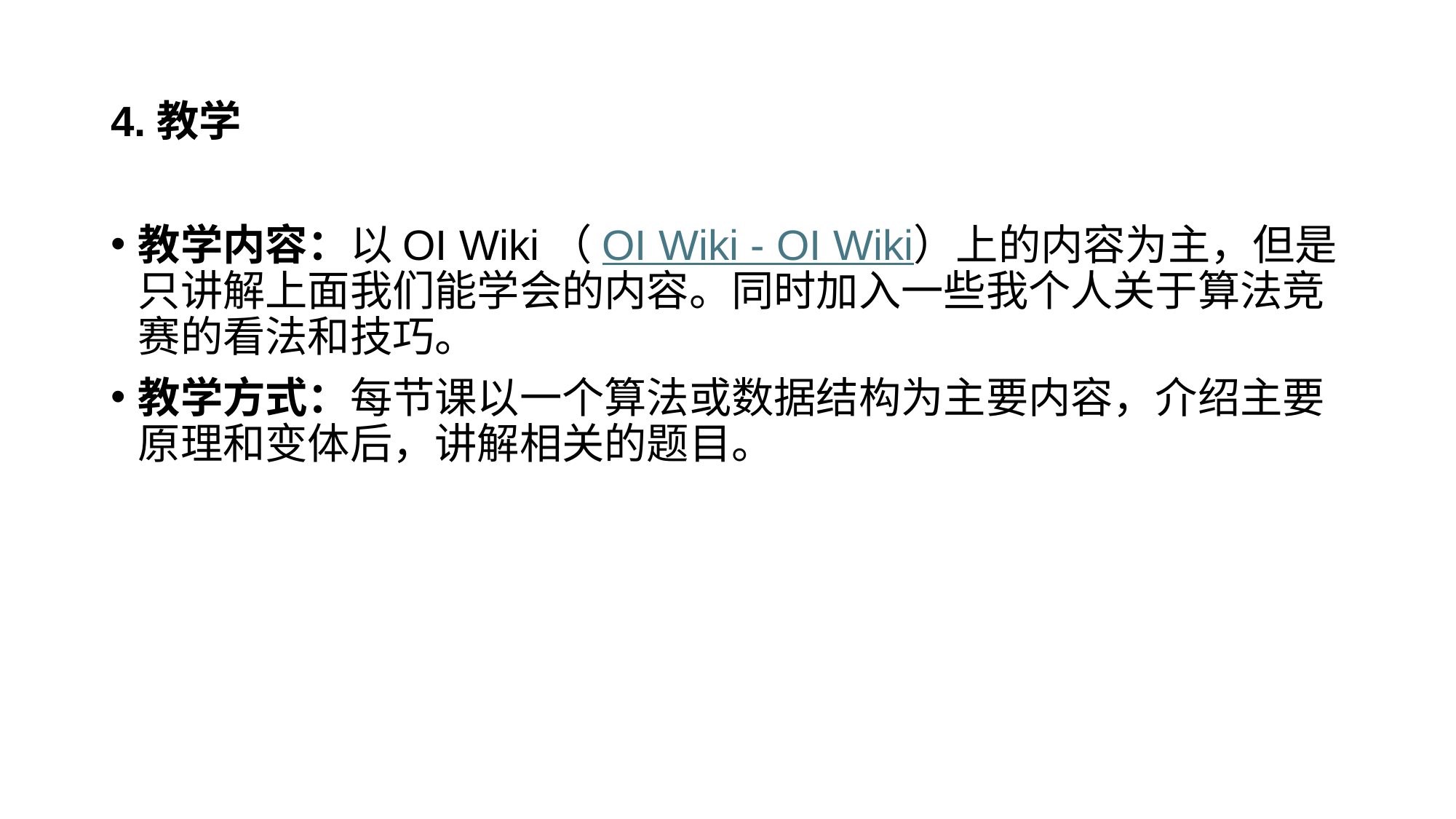

# 4.教学
教学内容：以OI Wiki（OI Wiki - OI Wiki）上的内容为主，但是只讲解上面我们能学会的内容。同时加入一些我个人关于算法竞赛的看法和技巧。
教学方式：每节课以一个算法或数据结构为主要内容，介绍主要原理和变体后，讲解相关的题目。